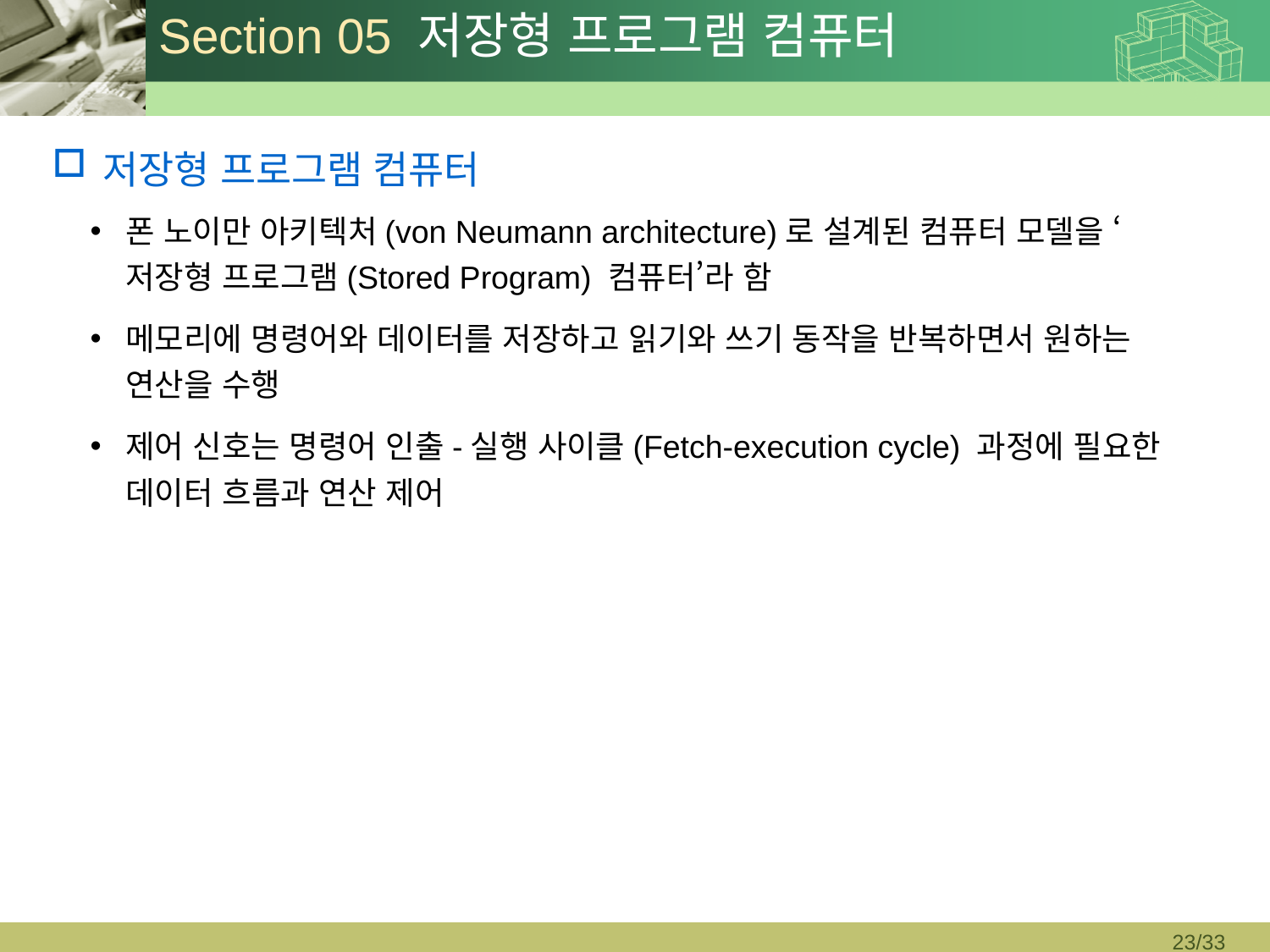

# Section 05 저장형 프로그램 컴퓨터
저장형 프로그램 컴퓨터
폰 노이만 아키텍처(von Neumann architecture)로 설계된 컴퓨터 모델을 ‘저장형 프로그램(Stored Program) 컴퓨터’라 함
메모리에 명령어와 데이터를 저장하고 읽기와 쓰기 동작을 반복하면서 원하는 연산을 수행
제어 신호는 명령어 인출-실행 사이클(Fetch-execution cycle) 과정에 필요한 데이터 흐름과 연산 제어